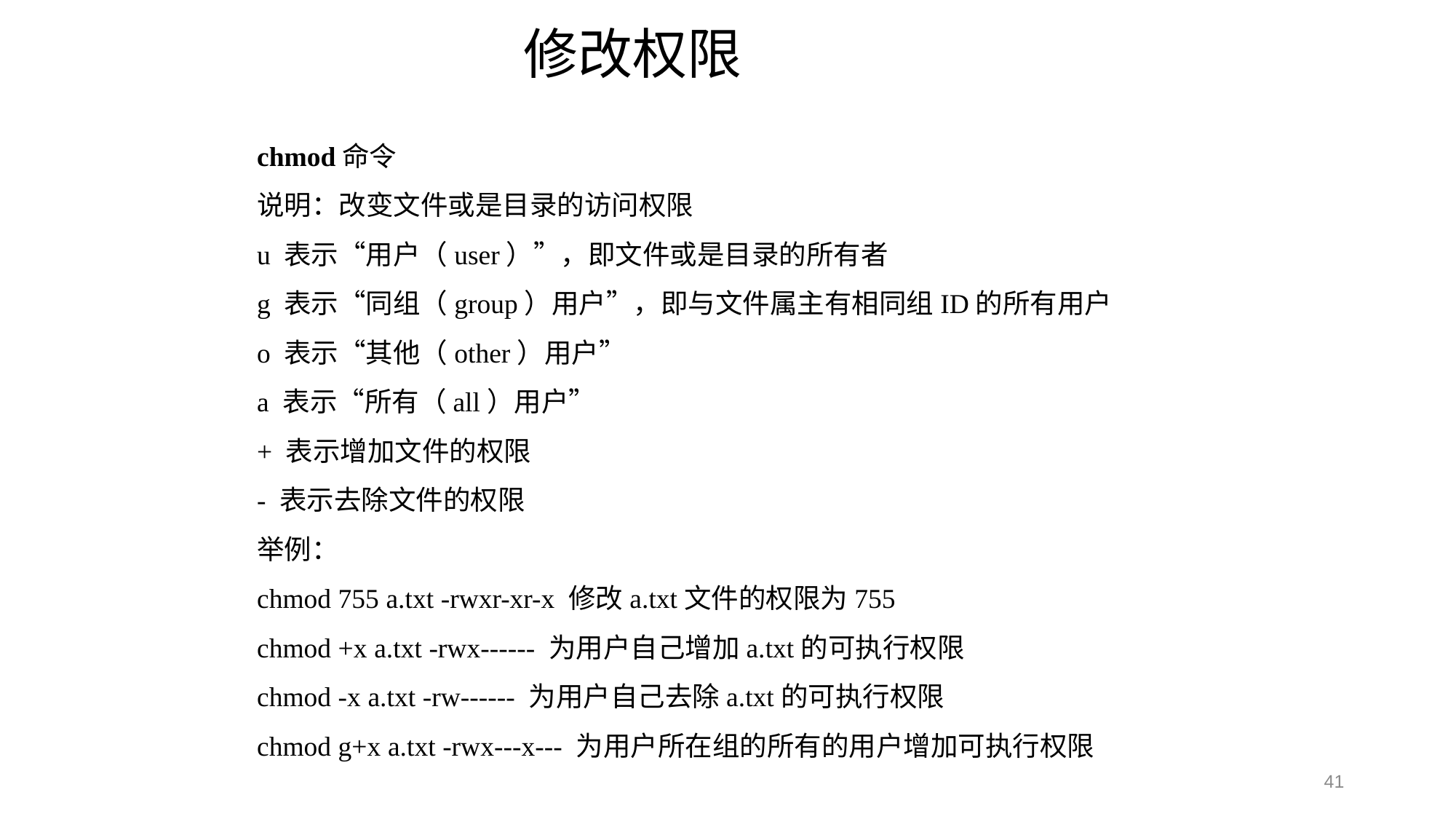

修改权限
chmod命令
说明：改变文件或是目录的访问权限
u 表示“用户（user）”，即文件或是目录的所有者
g 表示“同组（group）用户”，即与文件属主有相同组ID的所有用户
o 表示“其他（other）用户”
a 表示“所有（all）用户”
+ 表示增加文件的权限
- 表示去除文件的权限
举例：
chmod 755 a.txt -rwxr-xr-x 修改a.txt文件的权限为755
chmod +x a.txt -rwx------ 为用户自己增加a.txt的可执行权限
chmod -x a.txt -rw------ 为用户自己去除a.txt的可执行权限
chmod g+x a.txt -rwx---x--- 为用户所在组的所有的用户增加可执行权限
41